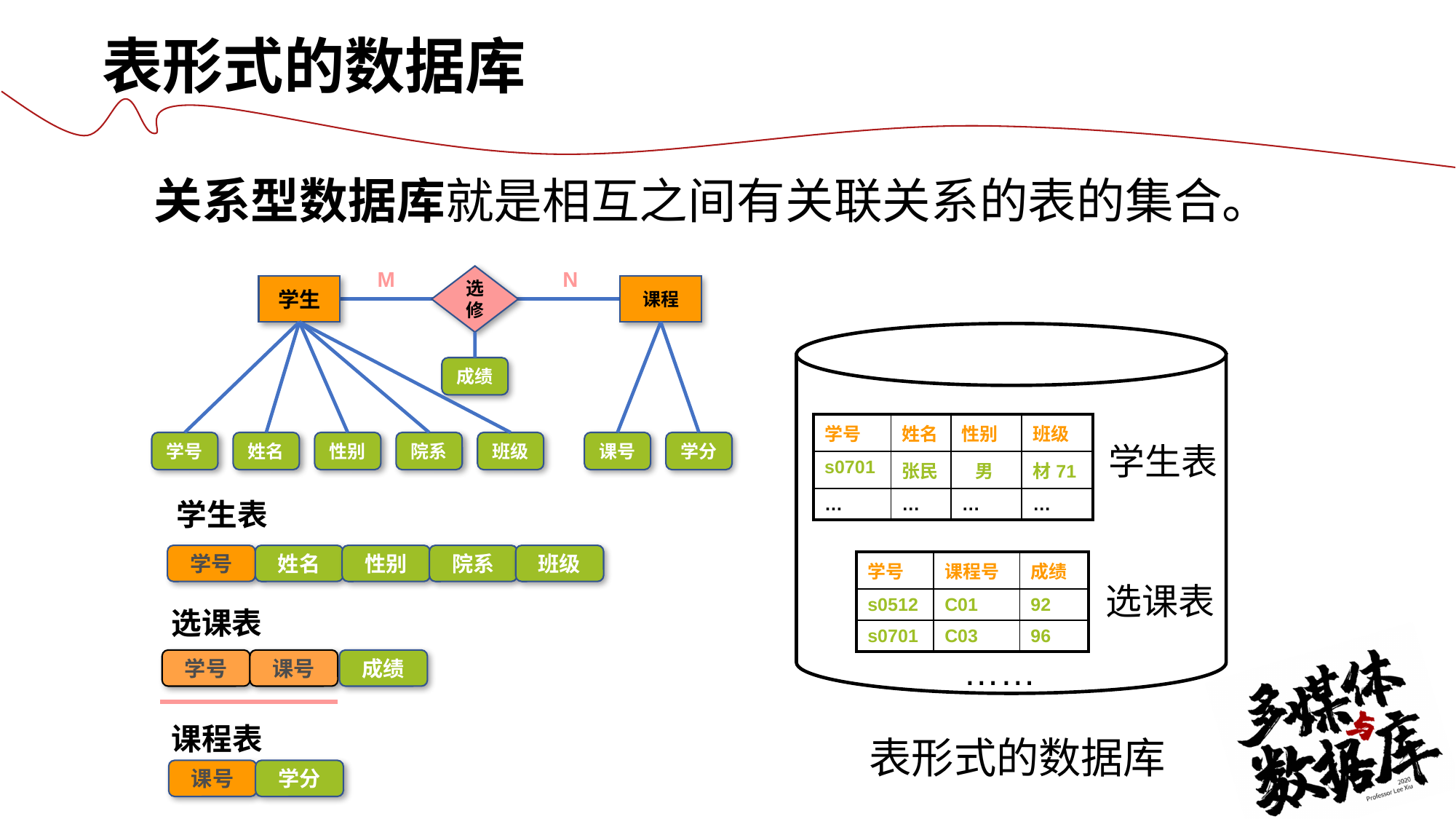

表形式的数据库
关系型数据库就是相互之间有关联关系的表的集合。
M
N
选修
学生
课程
成绩
学号
姓名
性别
院系
班级
课号
学分

| 学号 | 姓名 | 性别 | 班级 |
| --- | --- | --- | --- |
| s0701 | 张民 | 男 | 材71 |
| … | … | … | … |
学生表
学生表
学号
姓名
性别
院系
班级
| 学号 | 课程号 | 成绩 |
| --- | --- | --- |
| s0512 | C01 | 92 |
| s0701 | C03 | 96 |
选课表
选课表
学号
课号
成绩
……
课程表
课号
学分
表形式的数据库